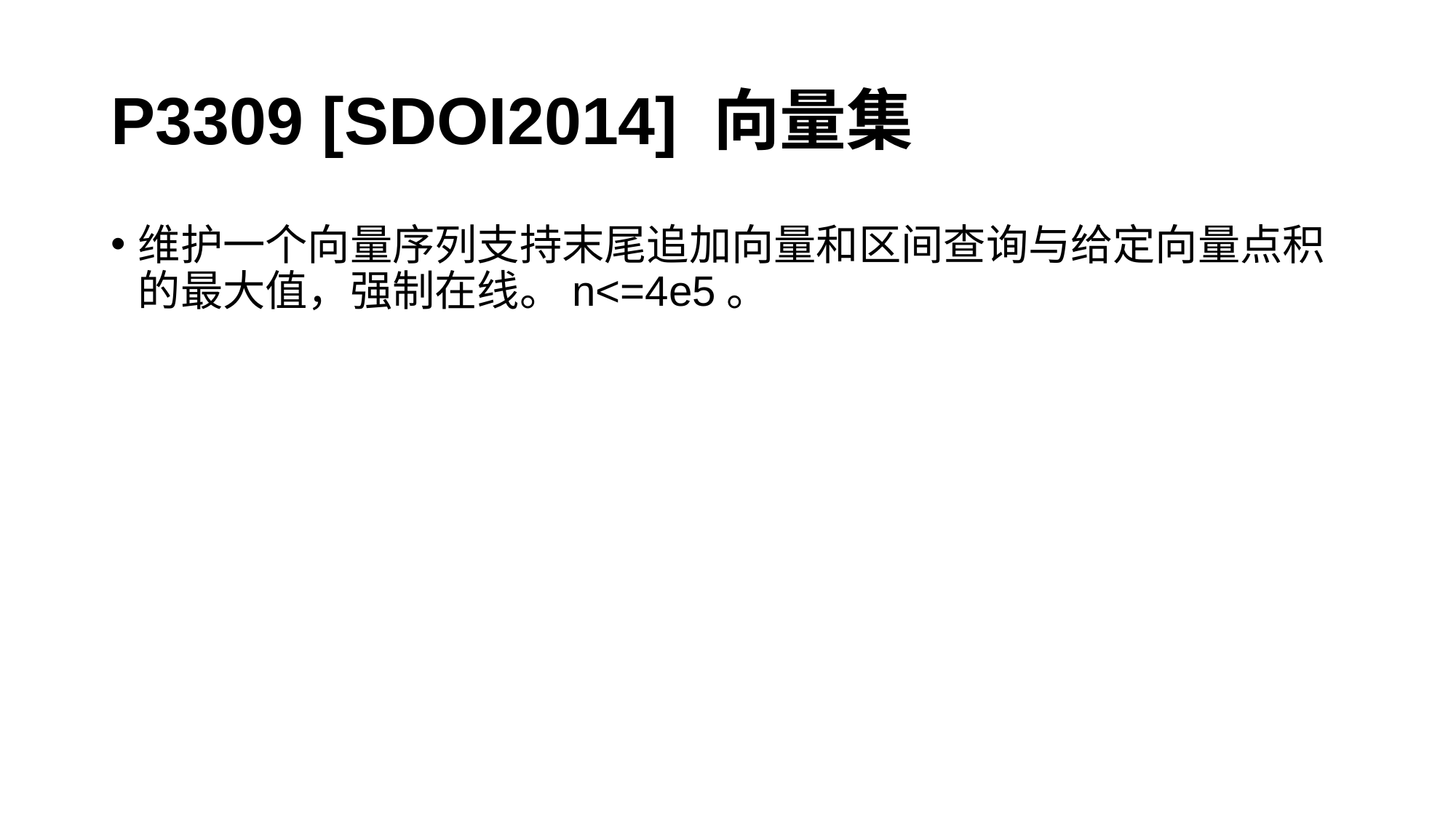

# P3309 [SDOI2014] 向量集
维护一个向量序列支持末尾追加向量和区间查询与给定向量点积的最大值，强制在线。n<=4e5。